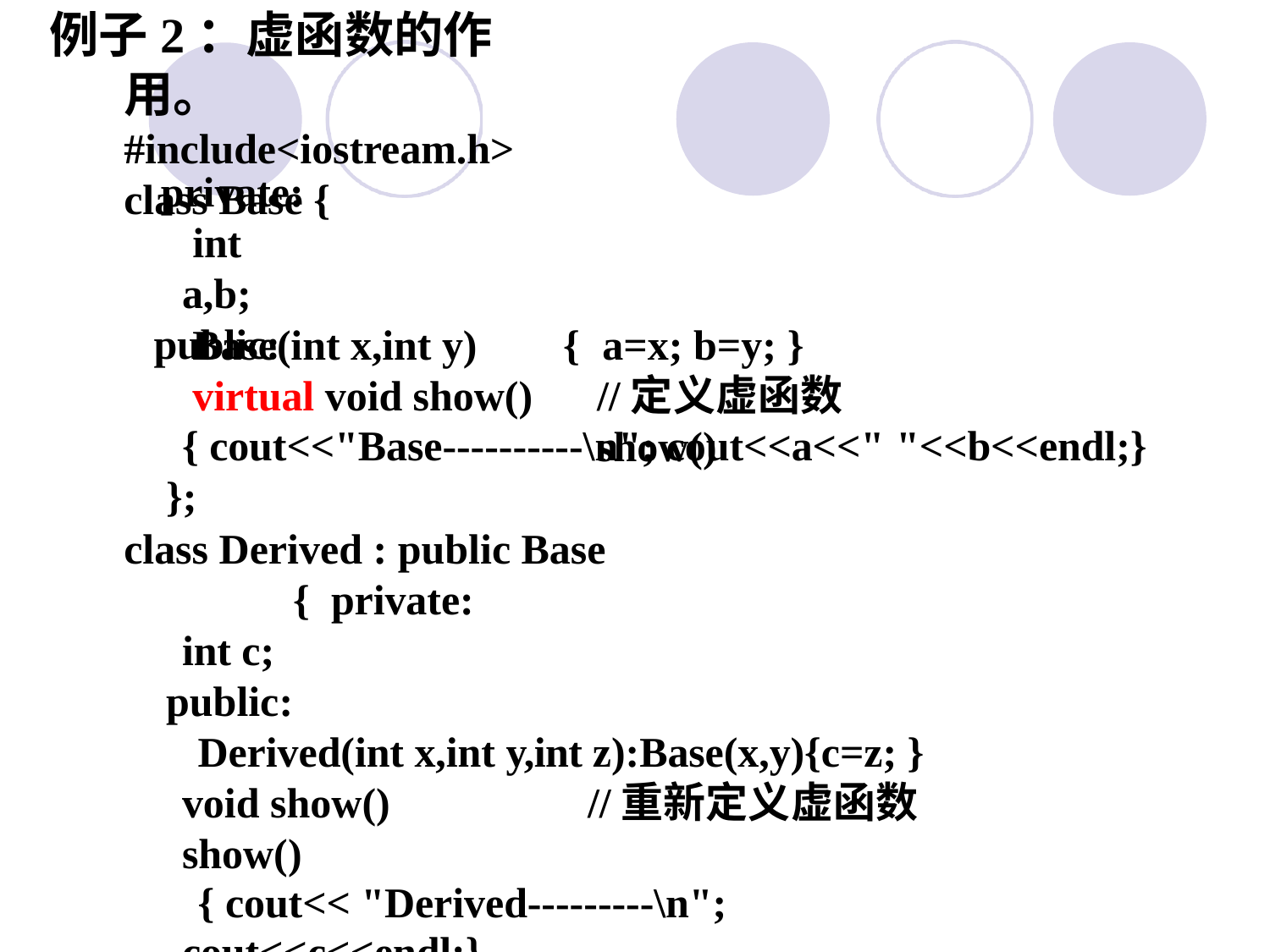

# 例子2：虚函数的作用。  #include<iostream.h>  class Base {
private:  int a,b;
public:
Base(int x,int y)  virtual void show()
{	a=x; b=y; }
//定义虚函数show()
{ cout<<"Base----------\n"; cout<<a<<" "<<b<<endl;}
};
class Derived : public Base	{  private:
int c;  public:
Derived(int x,int y,int z):Base(x,y){c=z; }  void show()	//重新定义虚函数show()
{ cout<< "Derived---------\n"; cout<<c<<endl;}
};